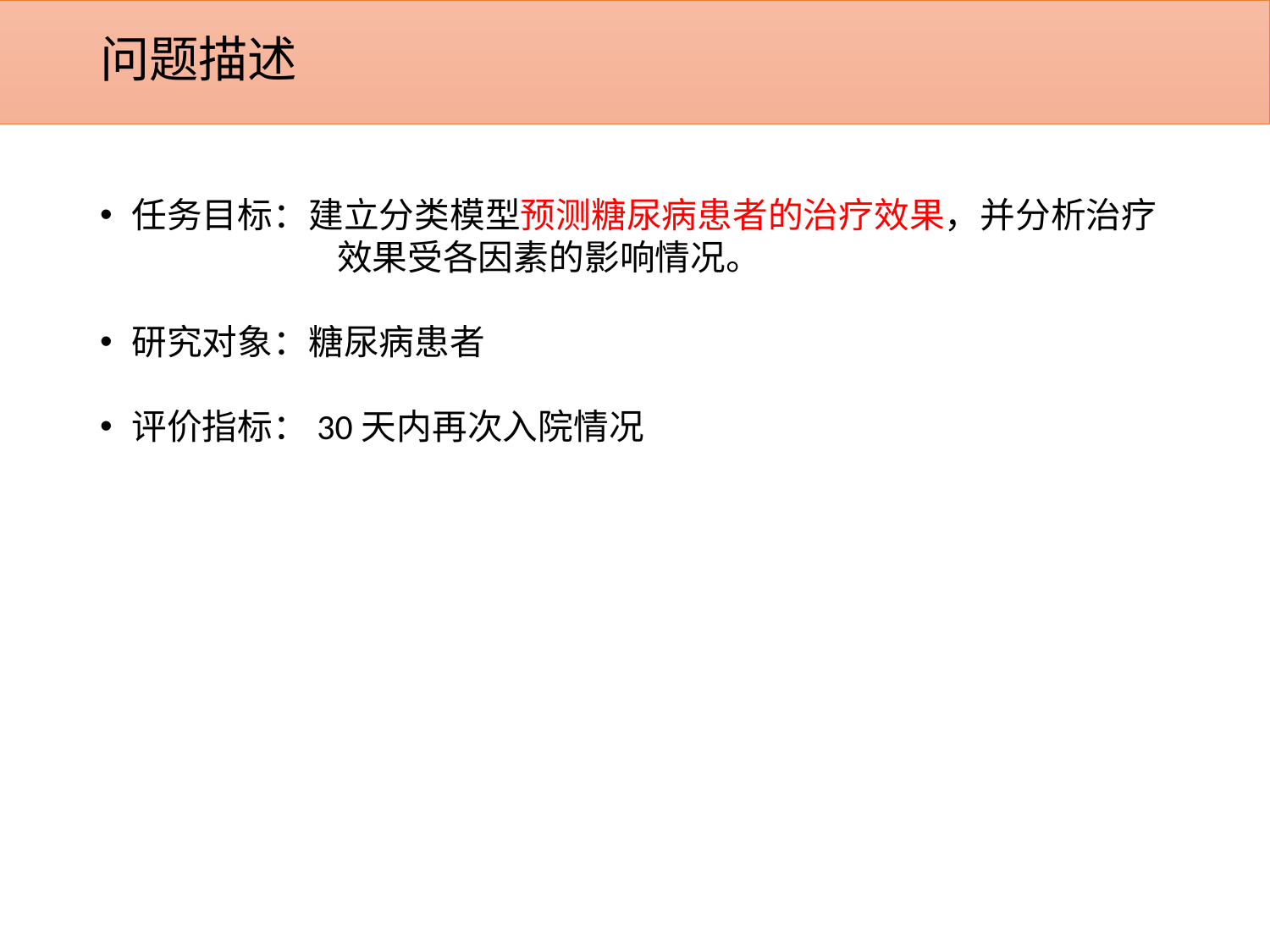

# 问题描述
任务目标：建立分类模型预测糖尿病患者的治疗效果，并分析治疗	          效果受各因素的影响情况。
研究对象：糖尿病患者
评价指标：30天内再次入院情况